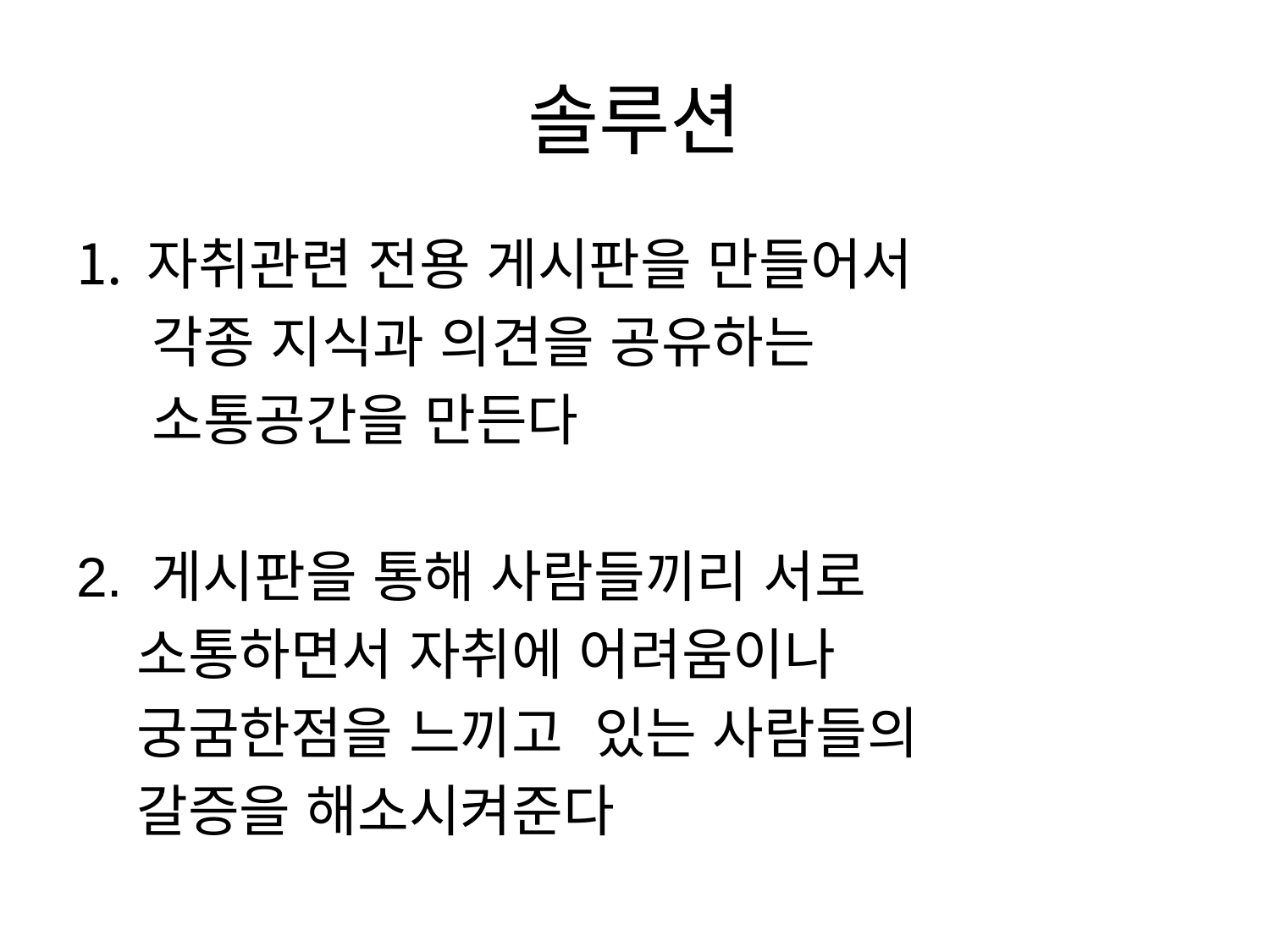

# 솔루션
자취관련 전용 게시판을 만들어서
    각종 지식과 의견을 공유하는
    소통공간을 만든다

2. 게시판을 통해 사람들끼리 서로
   소통하면서 자취에 어려움이나
   궁굼한점을 느끼고  있는 사람들의
   갈증을 해소시켜준다